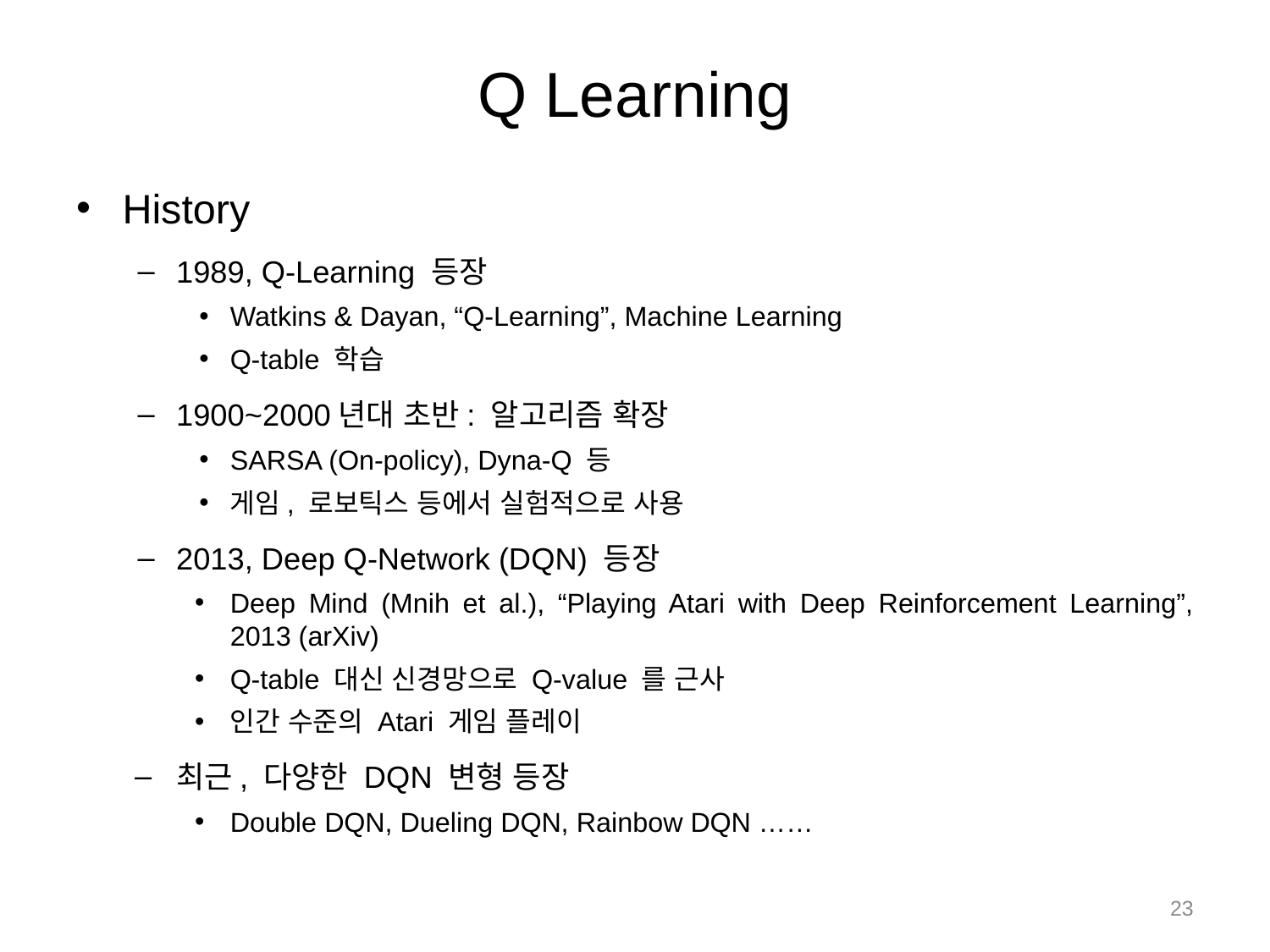

# Q Learning
History
1989, Q-Learning 등장
Watkins & Dayan, “Q-Learning”, Machine Learning
Q-table 학습
1900~2000년대 초반: 알고리즘 확장
SARSA (On-policy), Dyna-Q 등
게임, 로보틱스 등에서 실험적으로 사용
2013, Deep Q-Network (DQN) 등장
Deep Mind (Mnih et al.), “Playing Atari with Deep Reinforcement Learning”, 2013 (arXiv)
Q-table 대신 신경망으로 Q-value 를 근사
인간 수준의 Atari 게임 플레이
최근, 다양한 DQN 변형 등장
Double DQN, Dueling DQN, Rainbow DQN ……

23